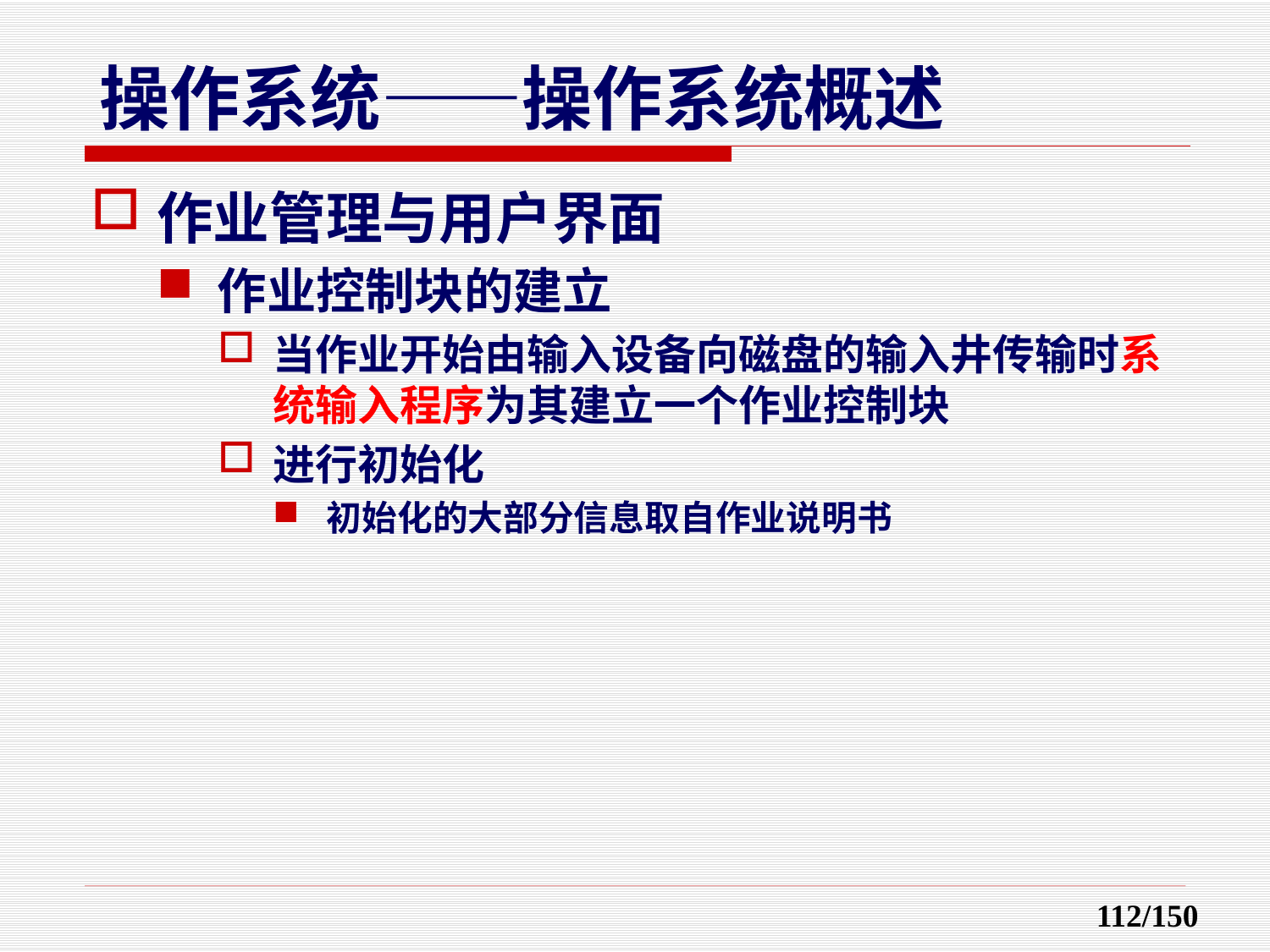

作业管理与用户界面
作业控制块的建立
当作业开始由输入设备向磁盘的输入井传输时系统输入程序为其建立一个作业控制块
进行初始化
初始化的大部分信息取自作业说明书